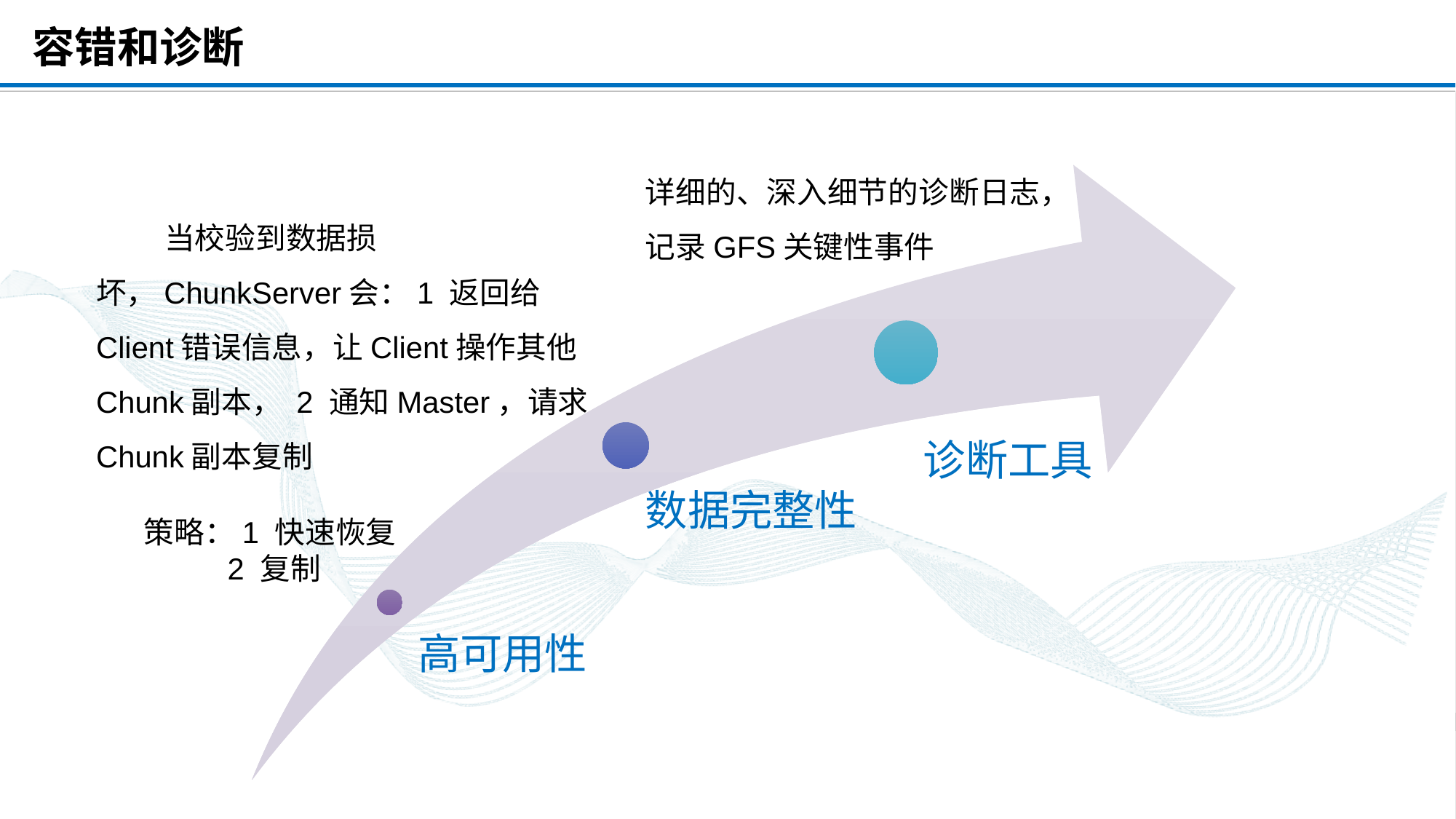

# 容错和诊断
详细的、深入细节的诊断日志，记录GFS关键性事件

诊断工具
数据完整性

高可用性
 当校验到数据损坏，ChunkServer会：1 返回给Client错误信息，让Client操作其他Chunk副本， 2 通知Master，请求Chunk副本复制
策略：1 快速恢复
          2 复制